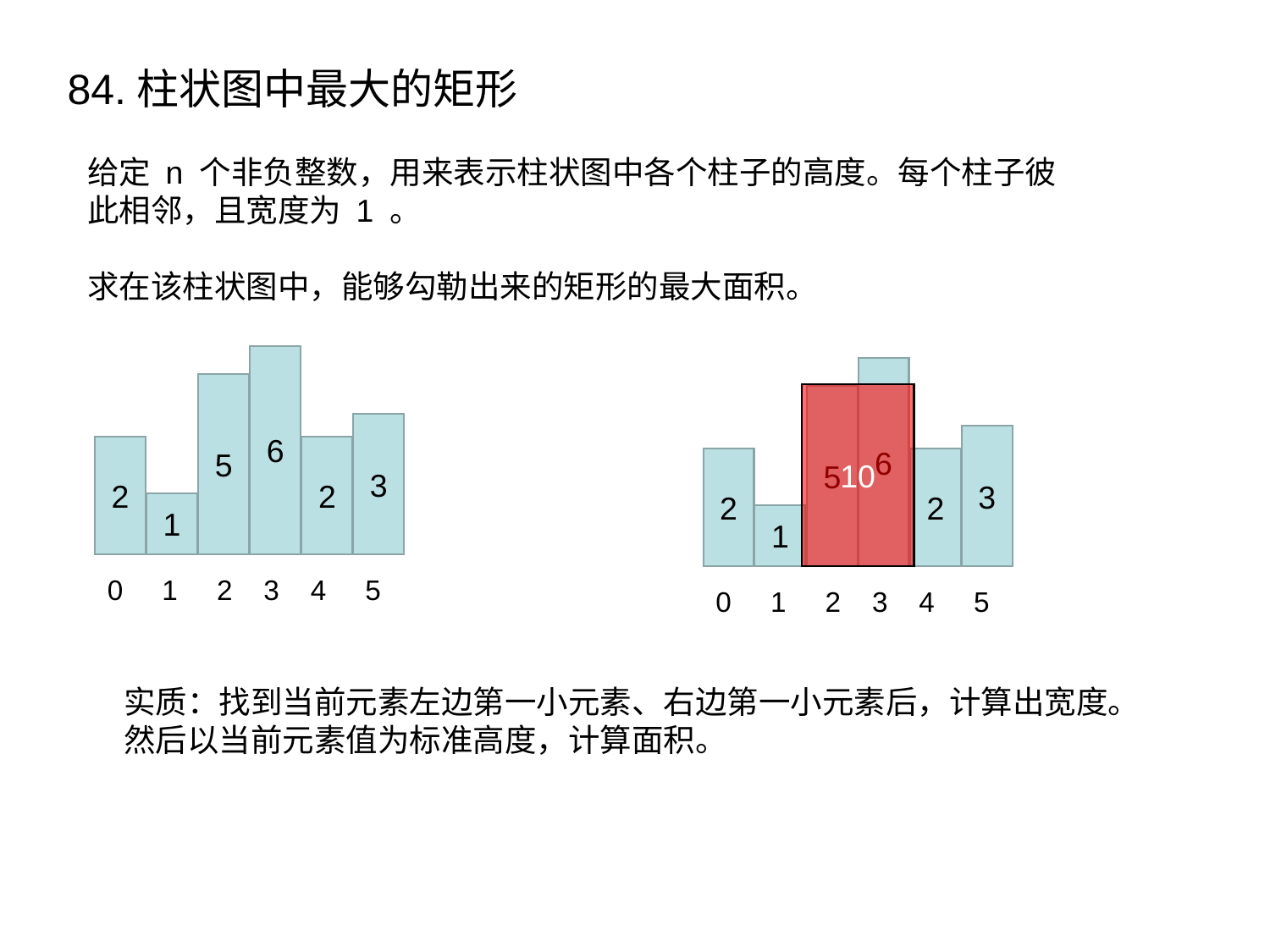

84.柱状图中最大的矩形
给定 n 个非负整数，用来表示柱状图中各个柱子的高度。每个柱子彼此相邻，且宽度为 1 。

求在该柱状图中，能够勾勒出来的矩形的最大面积。
6
5
3
2
2
1
0     1     2    3    4     5
6
5
3
2
2
1
0     1     2    3    4     5
10
实质：找到当前元素左边第一小元素、右边第一小元素后，计算出宽度。然后以当前元素值为标准高度，计算面积。